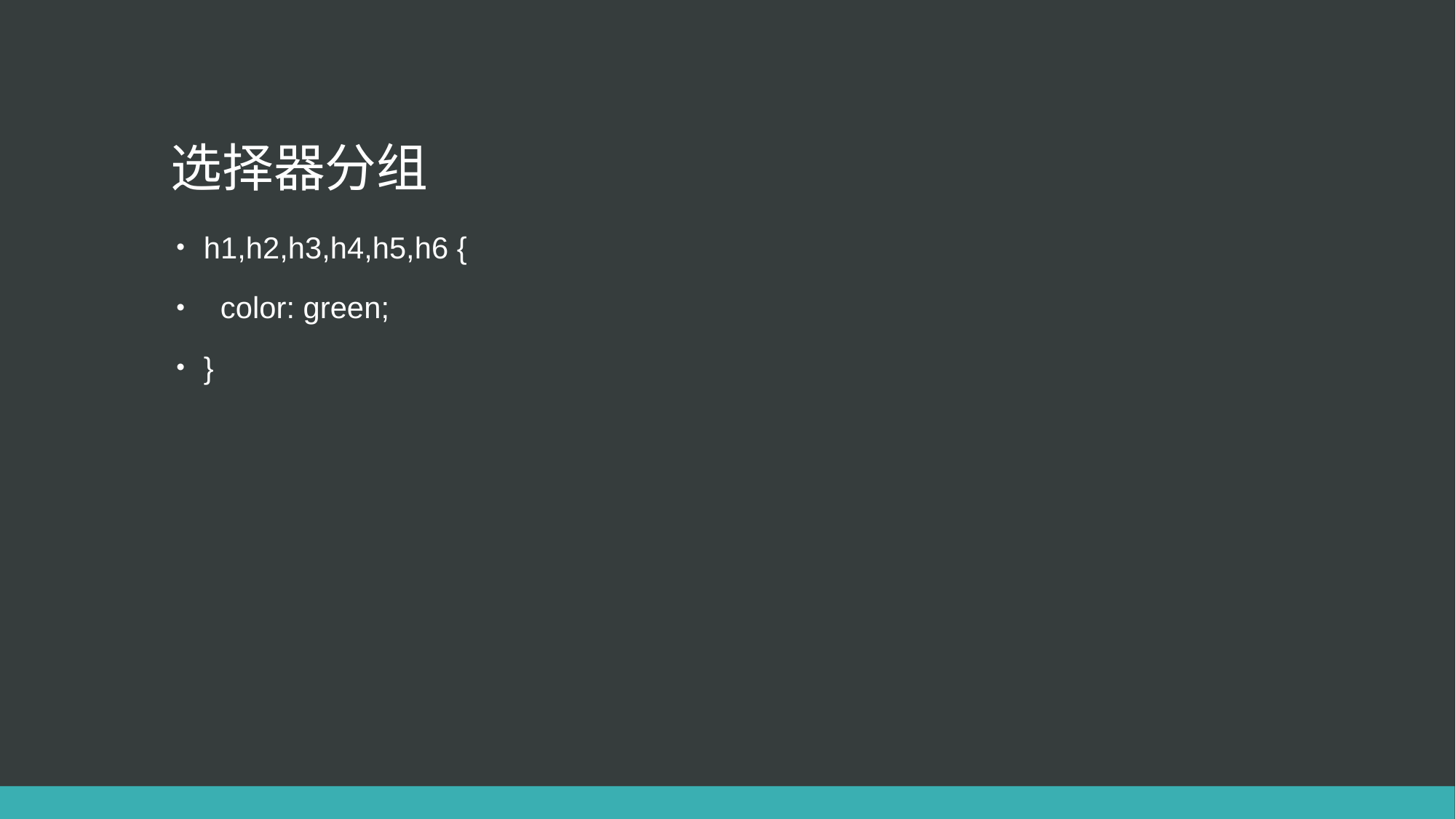

# 选择器分组
h1,h2,h3,h4,h5,h6 {
  color: green;
}